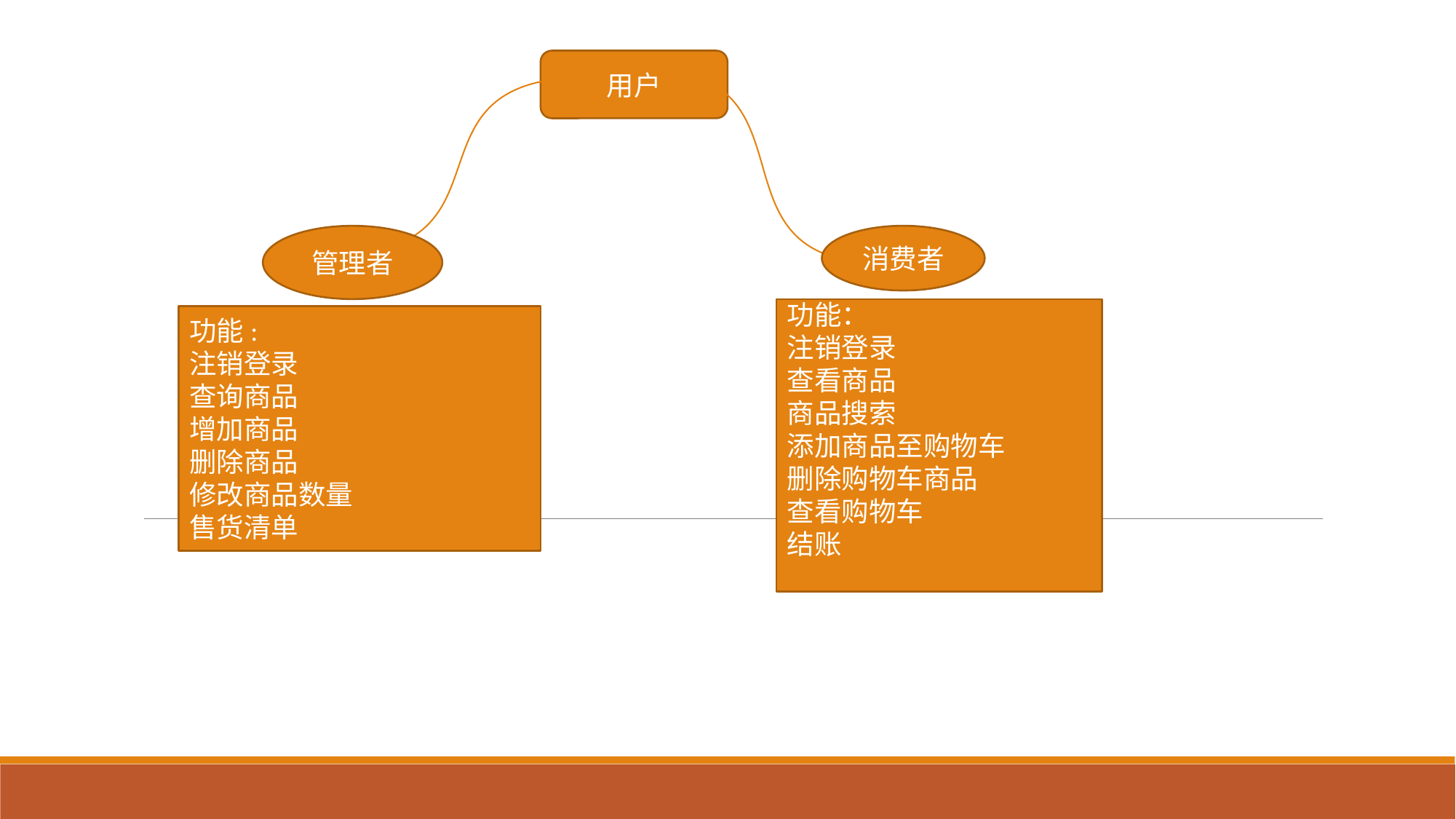

用户
管理者
消费者
功能：
注销登录
查看商品
商品搜索
添加商品至购物车
删除购物车商品
查看购物车
结账

功能:
注销登录
查询商品
增加商品
删除商品
修改商品数量
售货清单